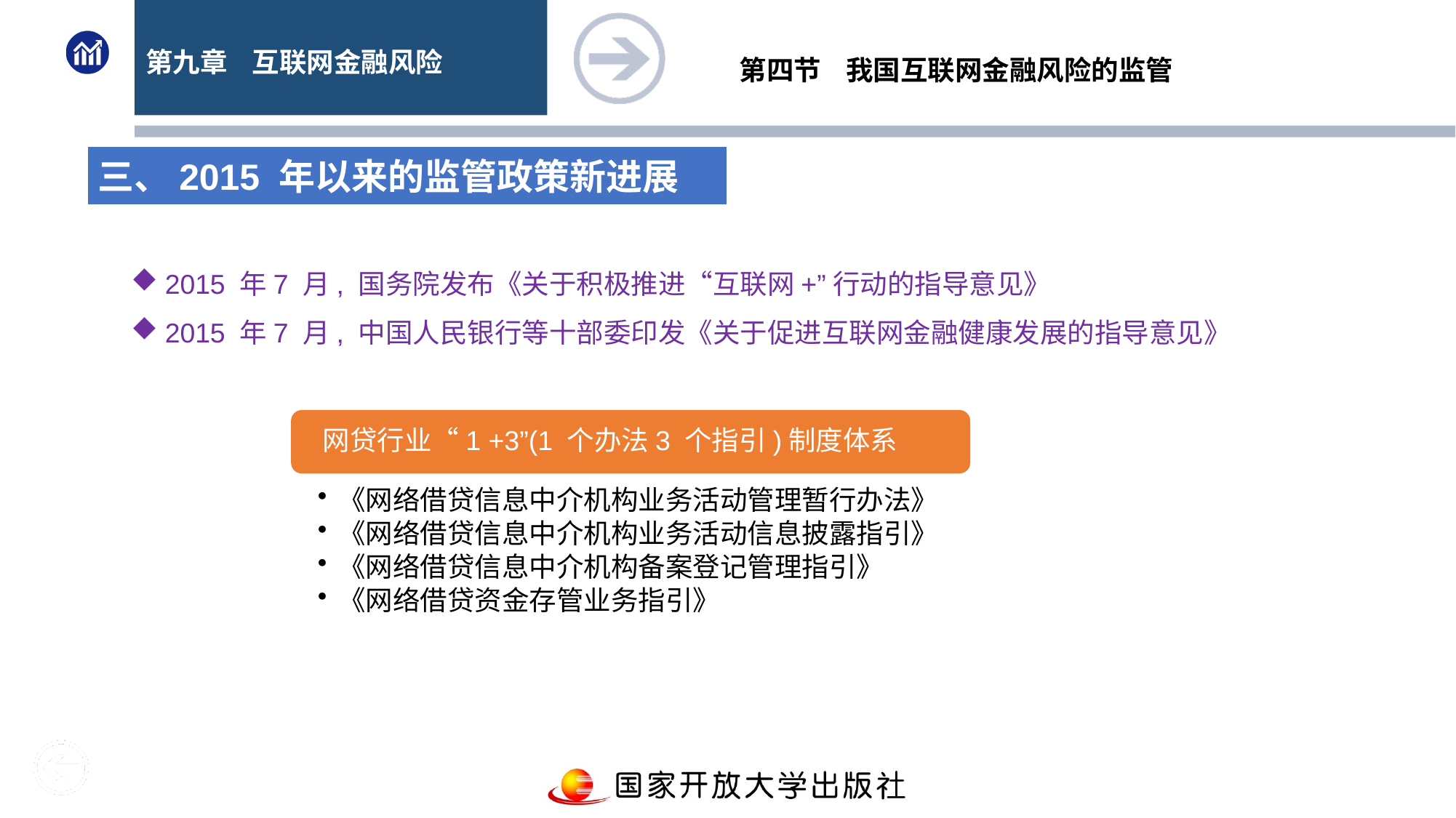

第四节    我国互联网金融风险的监管
第九章    互联网金融风险
三、2015 年以来的监管政策新进展
2015 年7 月, 国务院发布《关于积极推进“互联网+”行动的指导意见》
2015 年7 月, 中国人民银行等十部委印发《关于促进互联网金融健康发展的指导意见》
《网络借贷信息中介机构业务活动管理暂行办法》
《网络借贷信息中介机构业务活动信息披露指引》
《网络借贷信息中介机构备案登记管理指引》
《网络借贷资金存管业务指引》
网贷行业“1 +3”(1 个办法3 个指引)制度体系